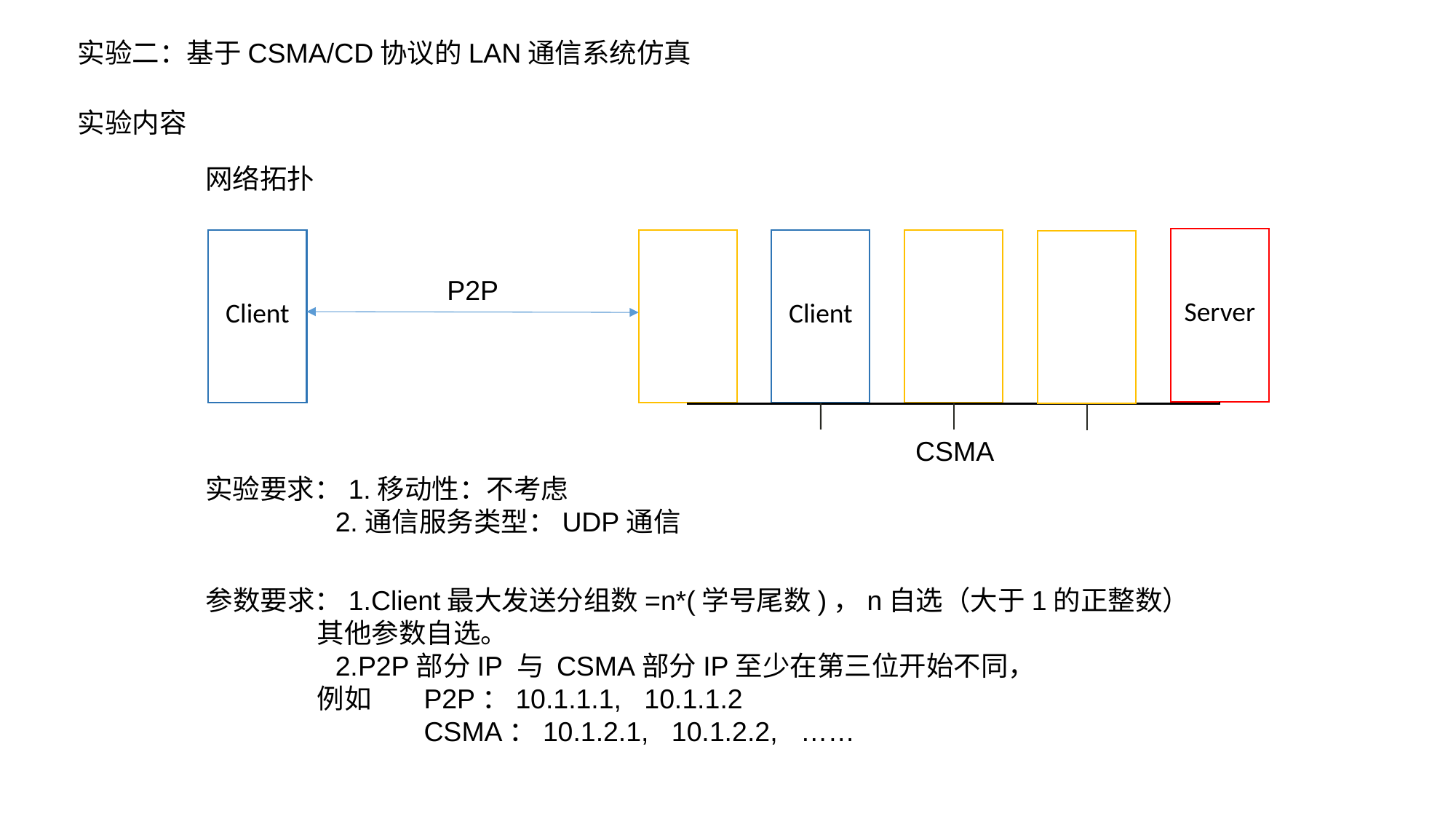

实验二：基于CSMA/CD协议的LAN通信系统仿真
实验内容
网络拓扑

P2P
Server
Client
Client
CSMA
实验要求：1.移动性：不考虑
                 2.通信服务类型：UDP通信

参数要求：1.Client最大发送分组数=n*(学号尾数)，n自选（大于1的正整数）
                 其他参数自选。
                 2.P2P部分IP 与 CSMA部分IP至少在第三位开始不同，
                 例如	P2P：10.1.1.1,   10.1.1.2
		CSMA：10.1.2.1,   10.1.2.2,   ……